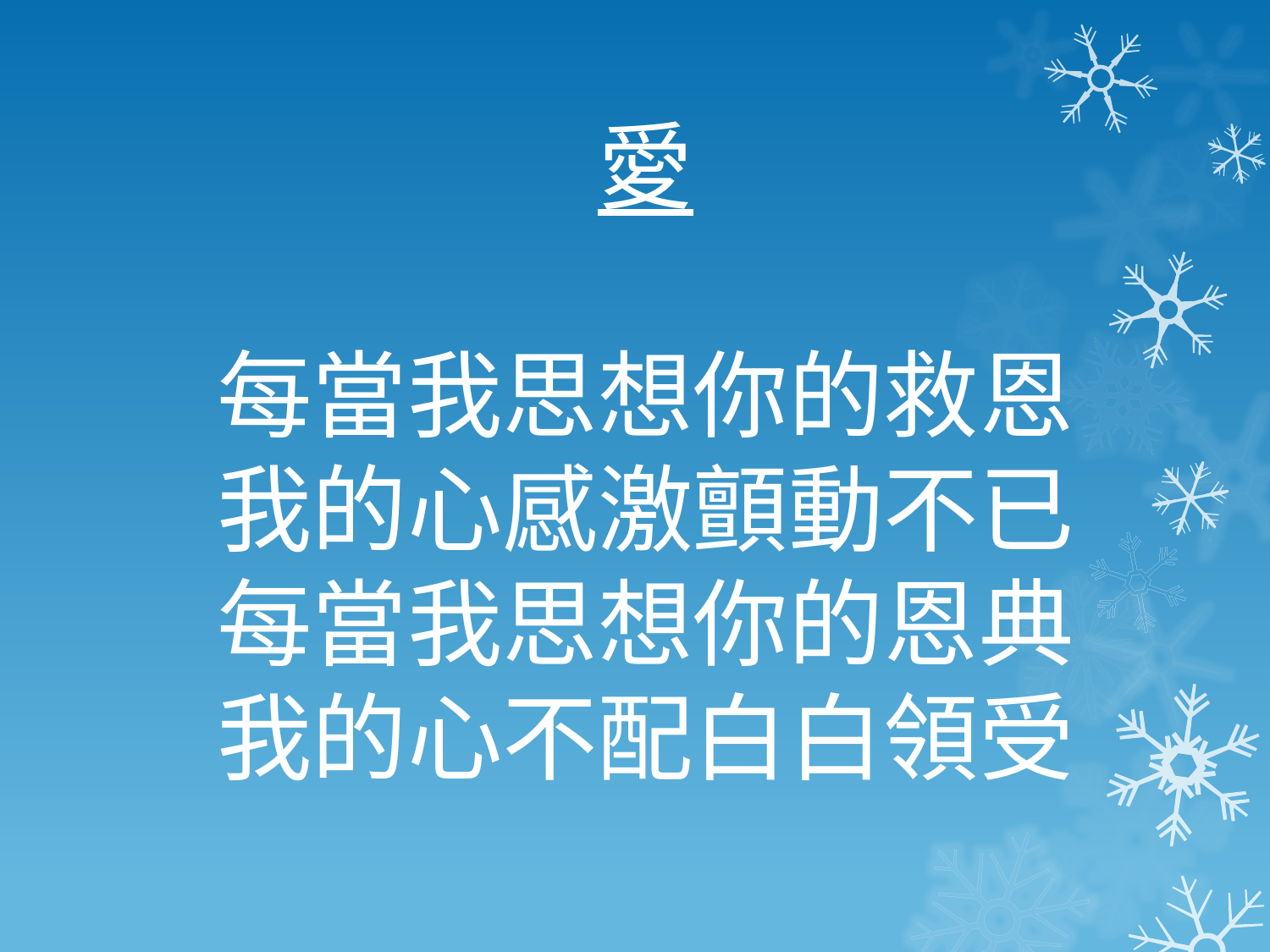

# 愛 每當我思想你的救恩 我的心感激顫動不已 每當我思想你的恩典 我的心不配白白領受